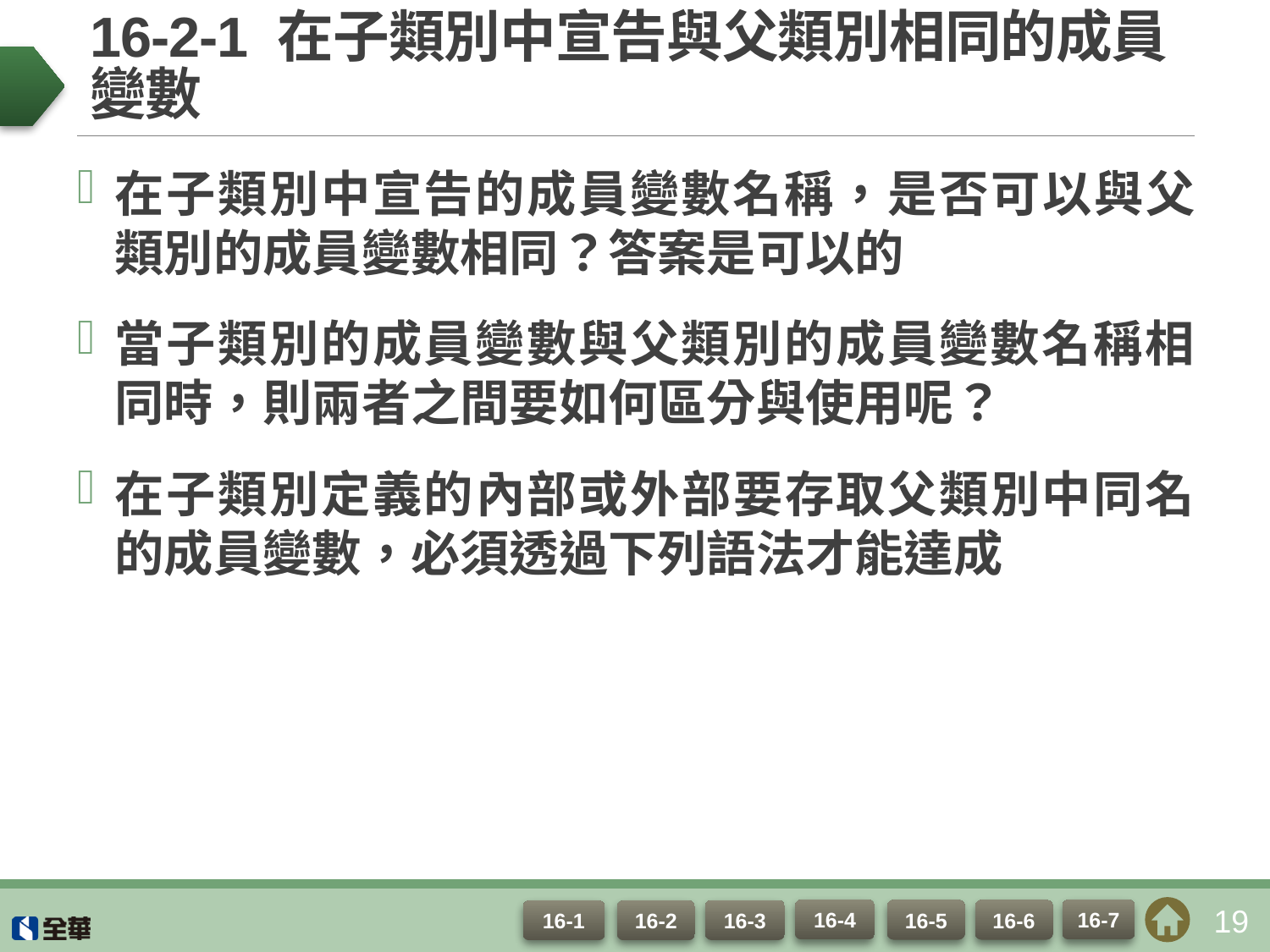

# 16-2-1 在子類別中宣告與父類別相同的成員變數
在子類別中宣告的成員變數名稱，是否可以與父類別的成員變數相同？答案是可以的
當子類別的成員變數與父類別的成員變數名稱相同時，則兩者之間要如何區分與使用呢？
在子類別定義的內部或外部要存取父類別中同名的成員變數，必須透過下列語法才能達成

19